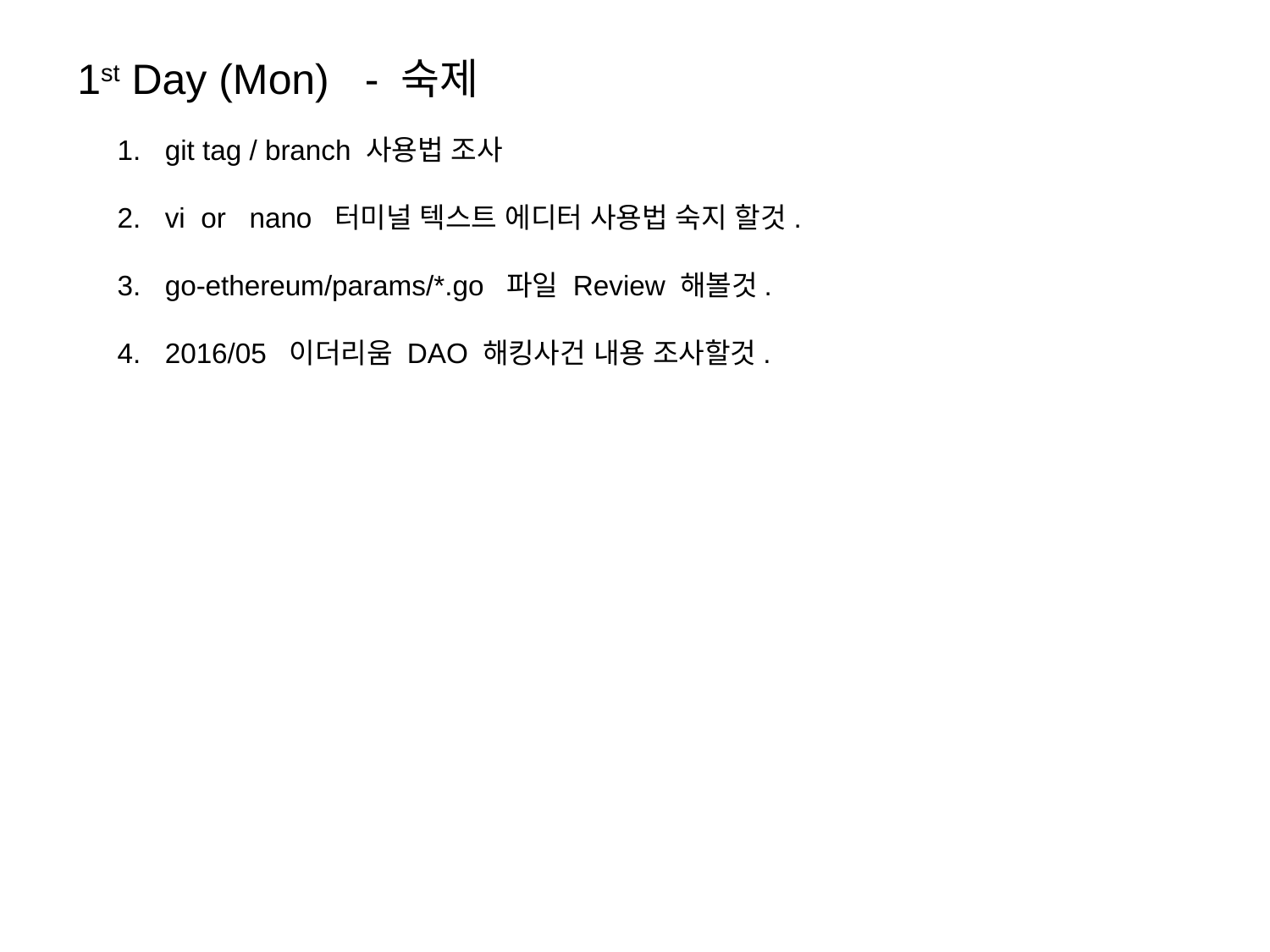

1st Day (Mon)   - 숙제
git tag / branch 사용법 조사

vi  or   nano  터미널 텍스트 에디터 사용법 숙지 할것.

go-ethereum/params/*.go  파일 Review 해볼것.

2016/05  이더리움 DAO 해킹사건 내용 조사할것.